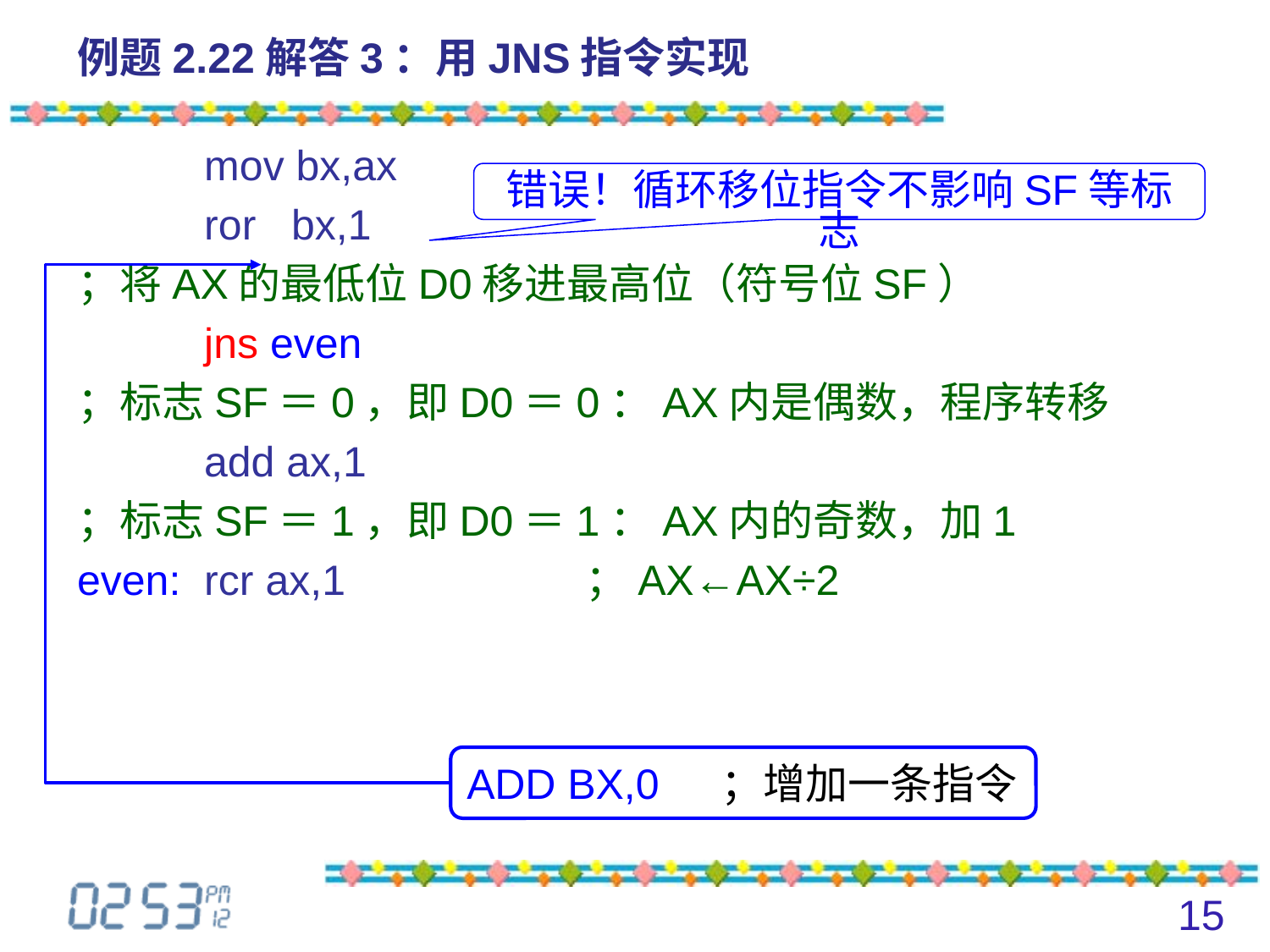

# 例题2.22解答3：用JNS指令实现
	mov bx,ax
	ror   bx,1
；将AX的最低位D0移进最高位（符号位SF）
	jns even
；标志SF＝0，即D0＝0：AX内是偶数，程序转移
	add ax,1
；标志SF＝1，即D0＝1：AX内的奇数，加1
even:	rcr ax,1		；AX←AX÷2
错误！循环移位指令不影响SF等标志

ADD BX,0	；增加一条指令